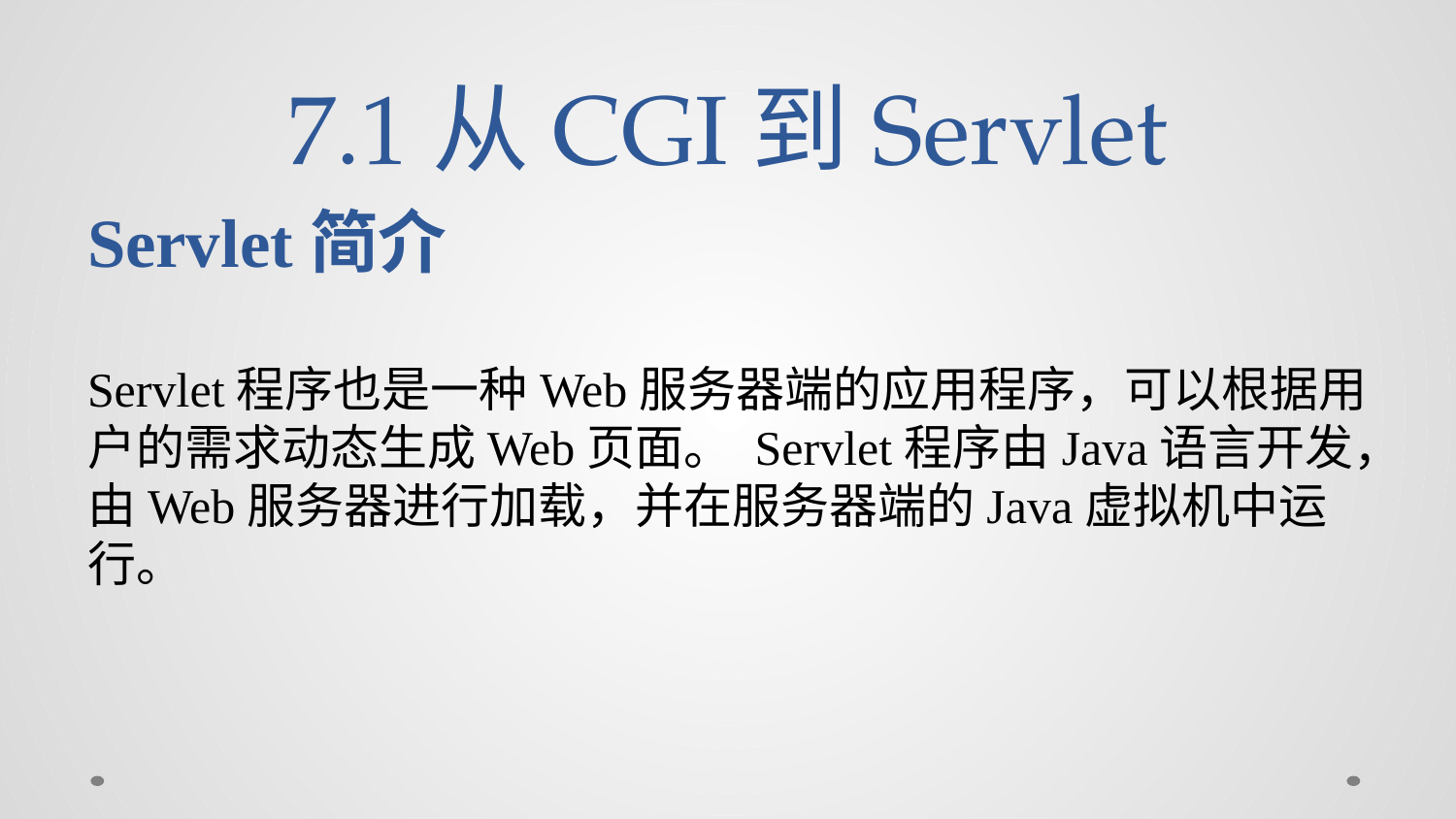

# 7.1从CGI到Servlet
Servlet简介

Servlet程序也是一种Web服务器端的应用程序，可以根据用户的需求动态生成Web页面。 Servlet程序由Java语言开发，由Web服务器进行加载，并在服务器端的Java虚拟机中运行。